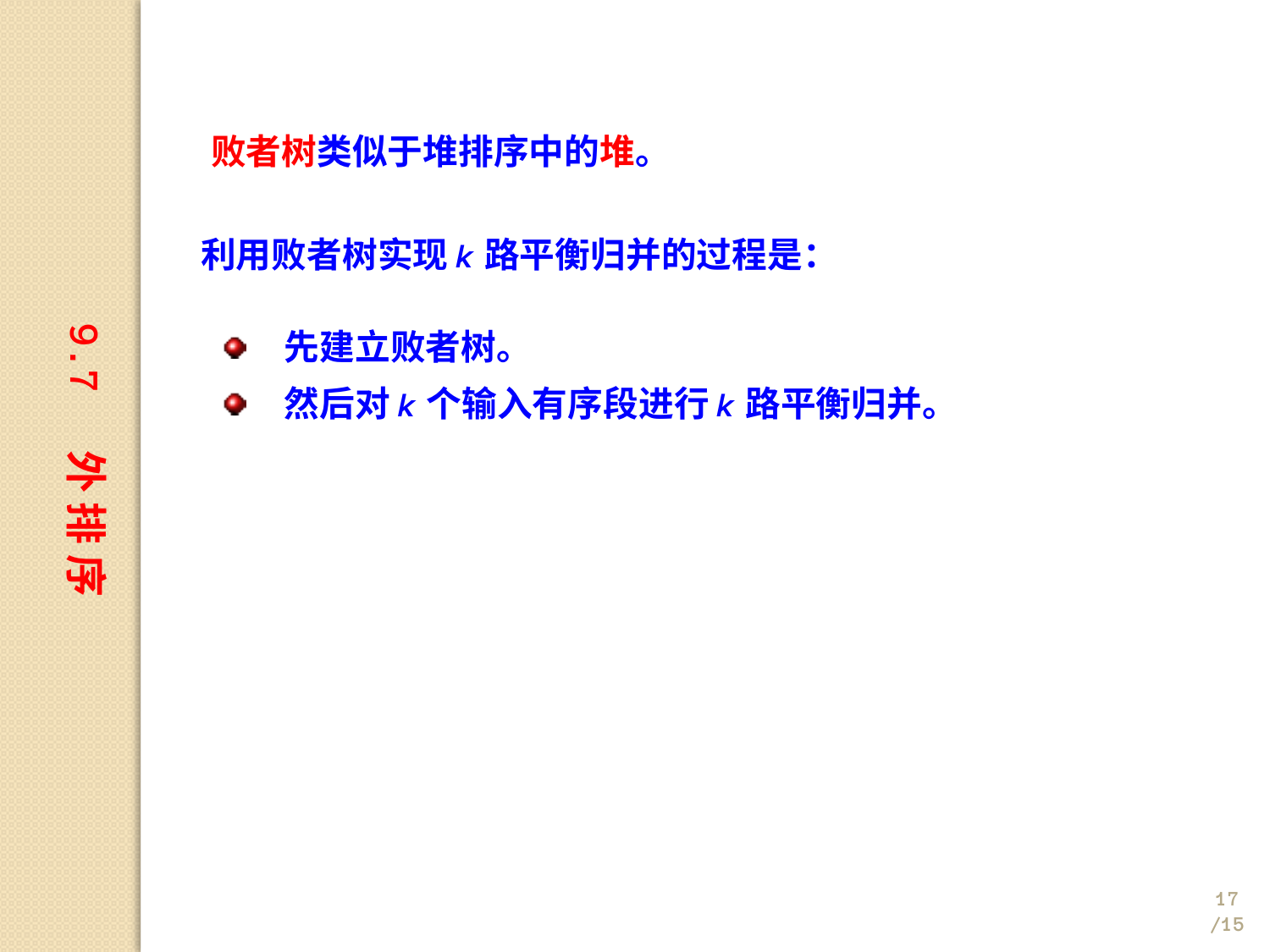

败者树类似于堆排序中的堆。
利用败者树实现k路平衡归并的过程是：
9.7  外 排 序
先建立败者树。
然后对k个输入有序段进行k路平衡归并。
17/15